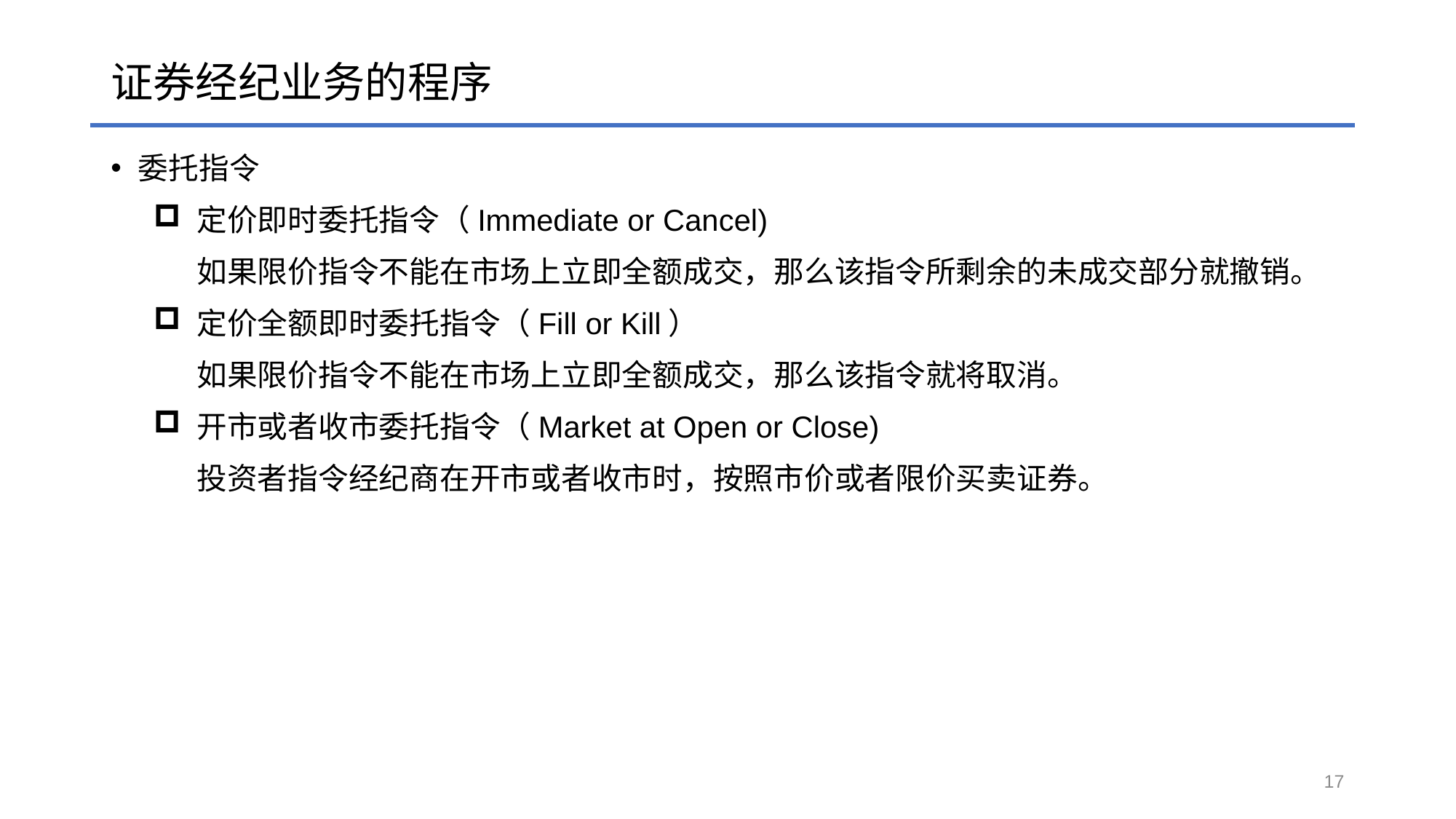

# 证券经纪业务的程序
委托指令
定价即时委托指令（Immediate or Cancel)
如果限价指令不能在市场上立即全额成交，那么该指令所剩余的未成交部分就撤销。
定价全额即时委托指令（Fill or Kill）
如果限价指令不能在市场上立即全额成交，那么该指令就将取消。
开市或者收市委托指令（Market at Open or Close)
投资者指令经纪商在开市或者收市时，按照市价或者限价买卖证券。
17